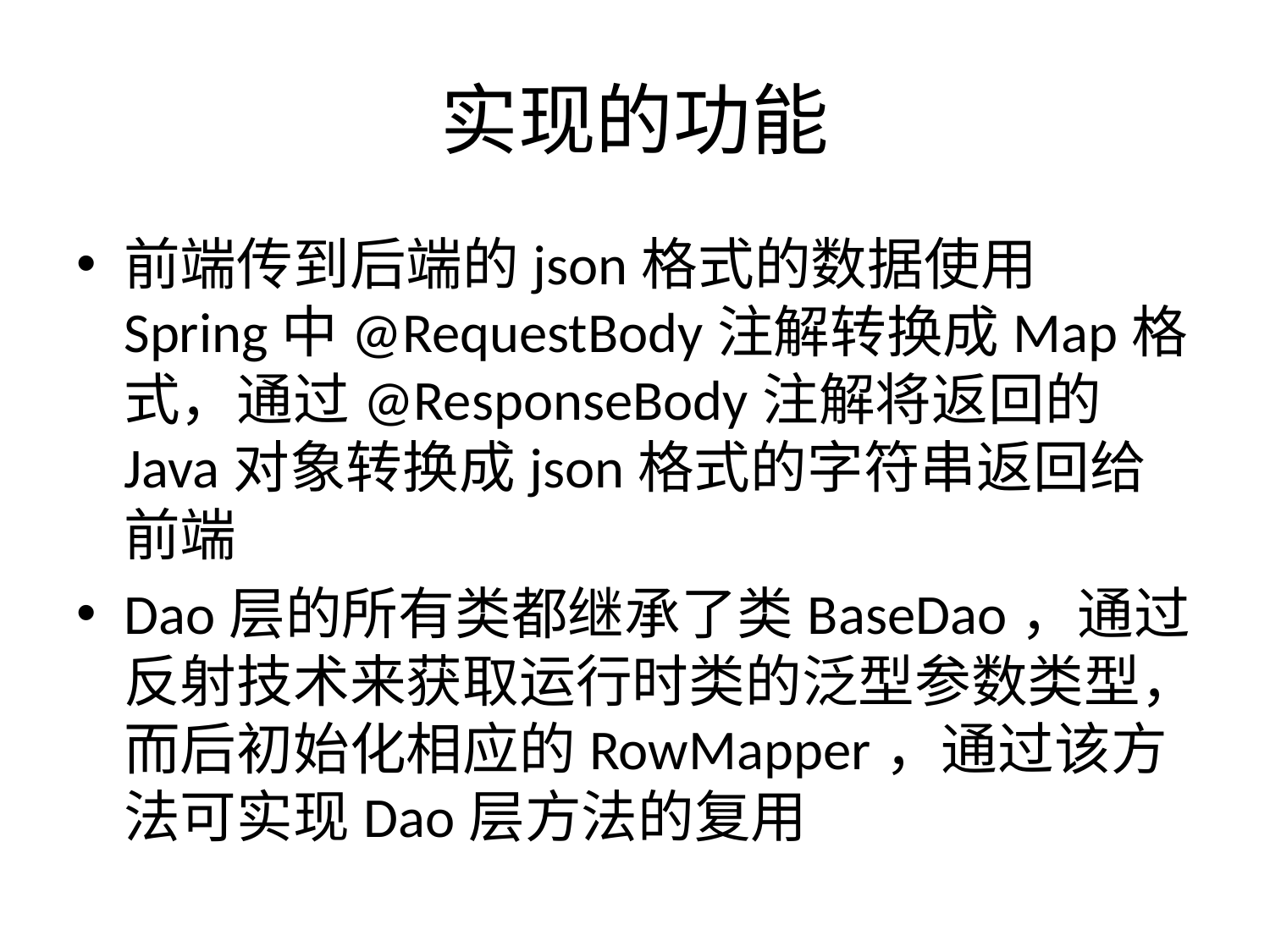

# 实现的功能
前端传到后端的json格式的数据使用Spring中@RequestBody注解转换成Map格式，通过@ResponseBody注解将返回的Java对象转换成json格式的字符串返回给前端
Dao层的所有类都继承了类BaseDao，通过反射技术来获取运行时类的泛型参数类型，而后初始化相应的RowMapper，通过该方法可实现Dao层方法的复用